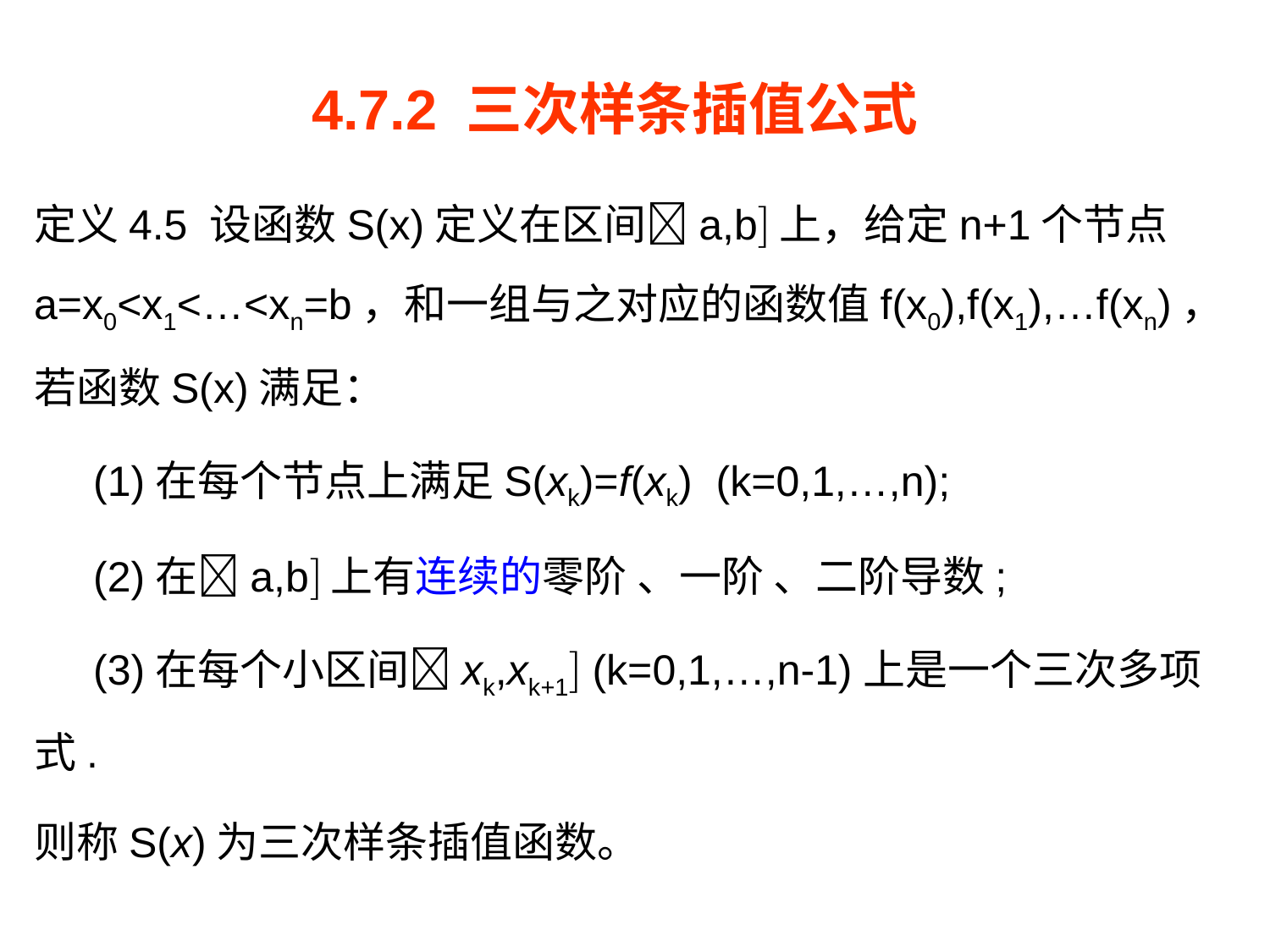

# 4.7.2 三次样条插值公式
定义4.5 设函数S(x)定义在区间[a,b]上，给定n+1个节点a=x0<x1<…<xn=b，和一组与之对应的函数值f(x0),f(x1),…f(xn)，若函数S(x)满足：
     (1)在每个节点上满足S(xk)=f(xk)  (k=0,1,…,n);
     (2)在[a,b]上有连续的零阶 、一阶 、二阶导数;
     (3)在每个小区间[xk,xk+1] (k=0,1,…,n-1)上是一个三次多项式.
则称S(x)为三次样条插值函数。